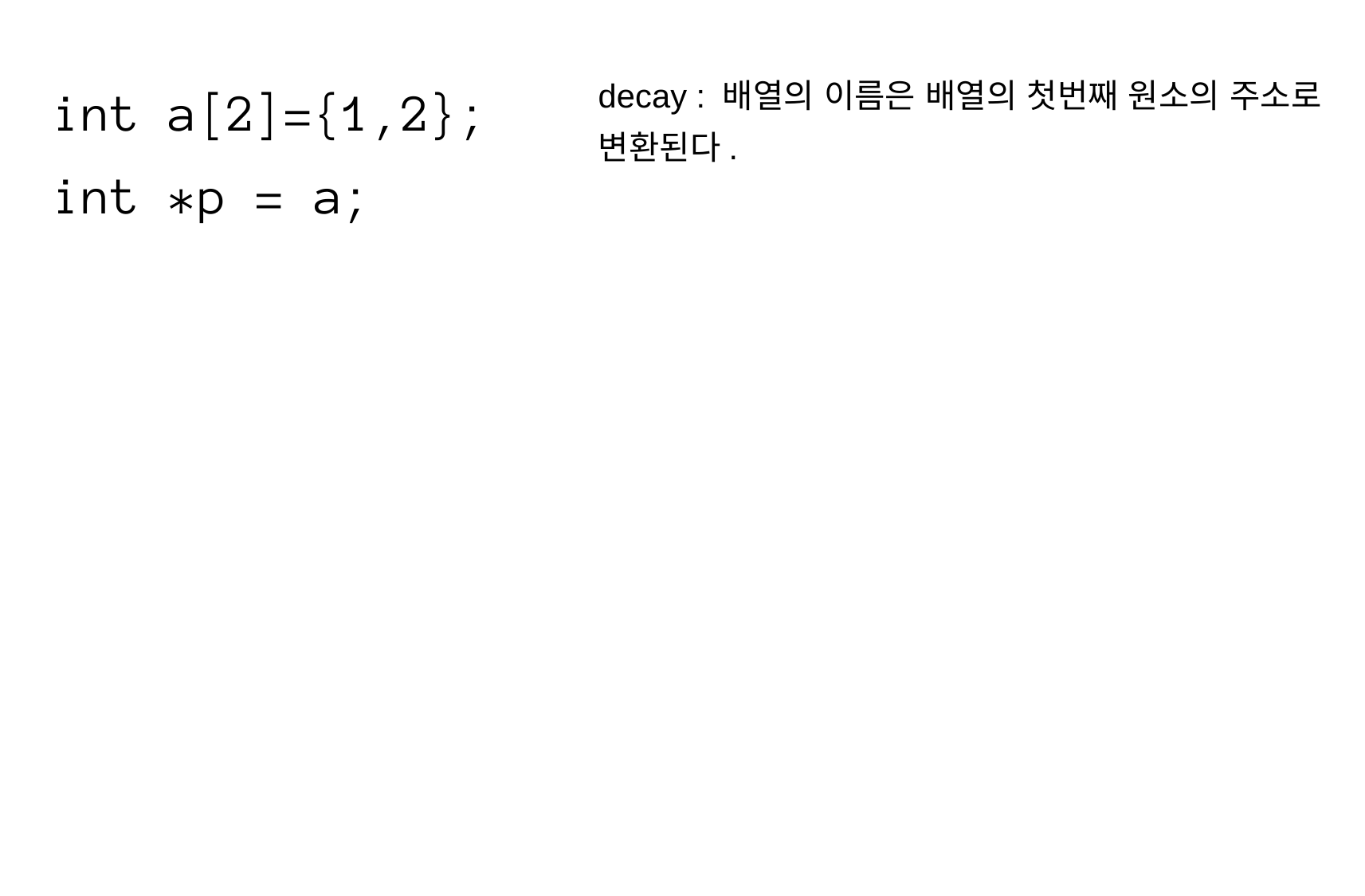

int a[2]={1,2};
int *p = a;

decay : 배열의 이름은 배열의 첫번째 원소의 주소로
변환된다.